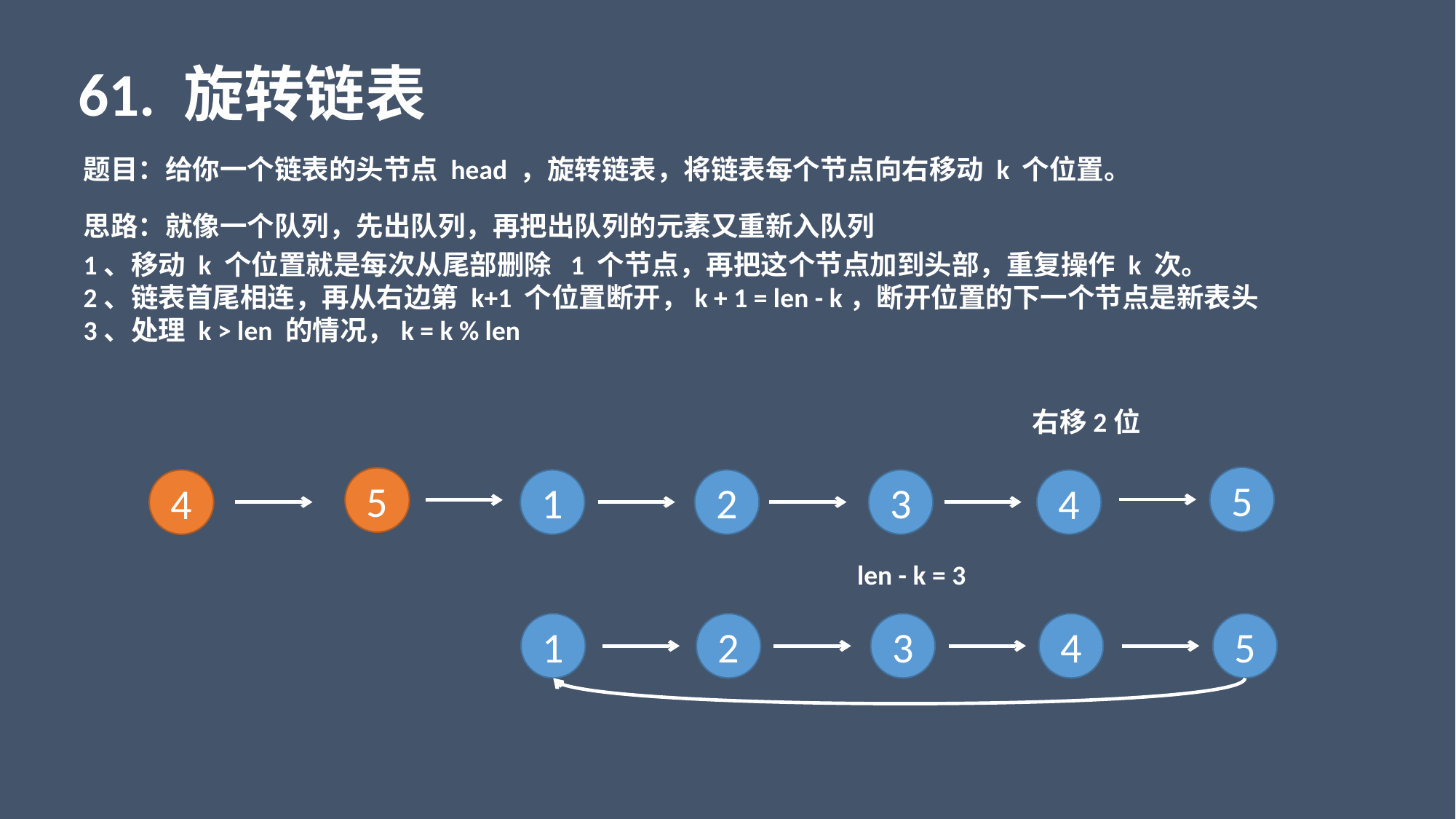

61. 旋转链表
题目：给你一个链表的头节点 head ，旋转链表，将链表每个节点向右移动 k 个位置。
思路：就像一个队列，先出队列，再把出队列的元素又重新入队列
1、移动 k 个位置就是每次从尾部删除  1 个节点，再把这个节点加到头部，重复操作 k 次。
2、链表首尾相连，再从右边第 k+1 个位置断开，k + 1 = len - k，断开位置的下一个节点是新表头
3、处理 k > len 的情况，k = k % len
右移2位
5
5
4
1
2
3
4
len - k = 3
1
2
3
4
5